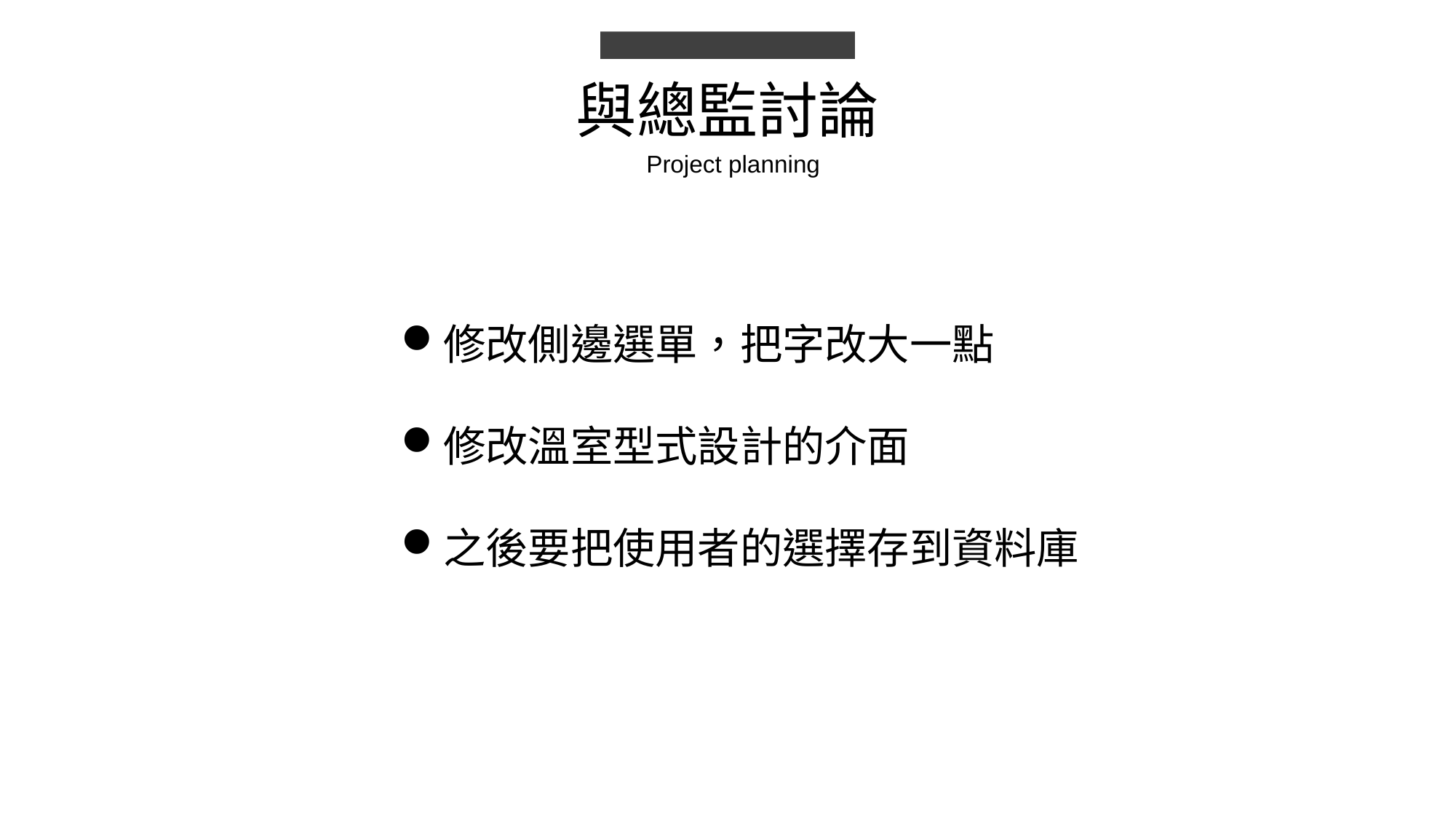

與總監討論
Project planning
修改側邊選單，把字改大一點

修改溫室型式設計的介面

之後要把使用者的選擇存到資料庫